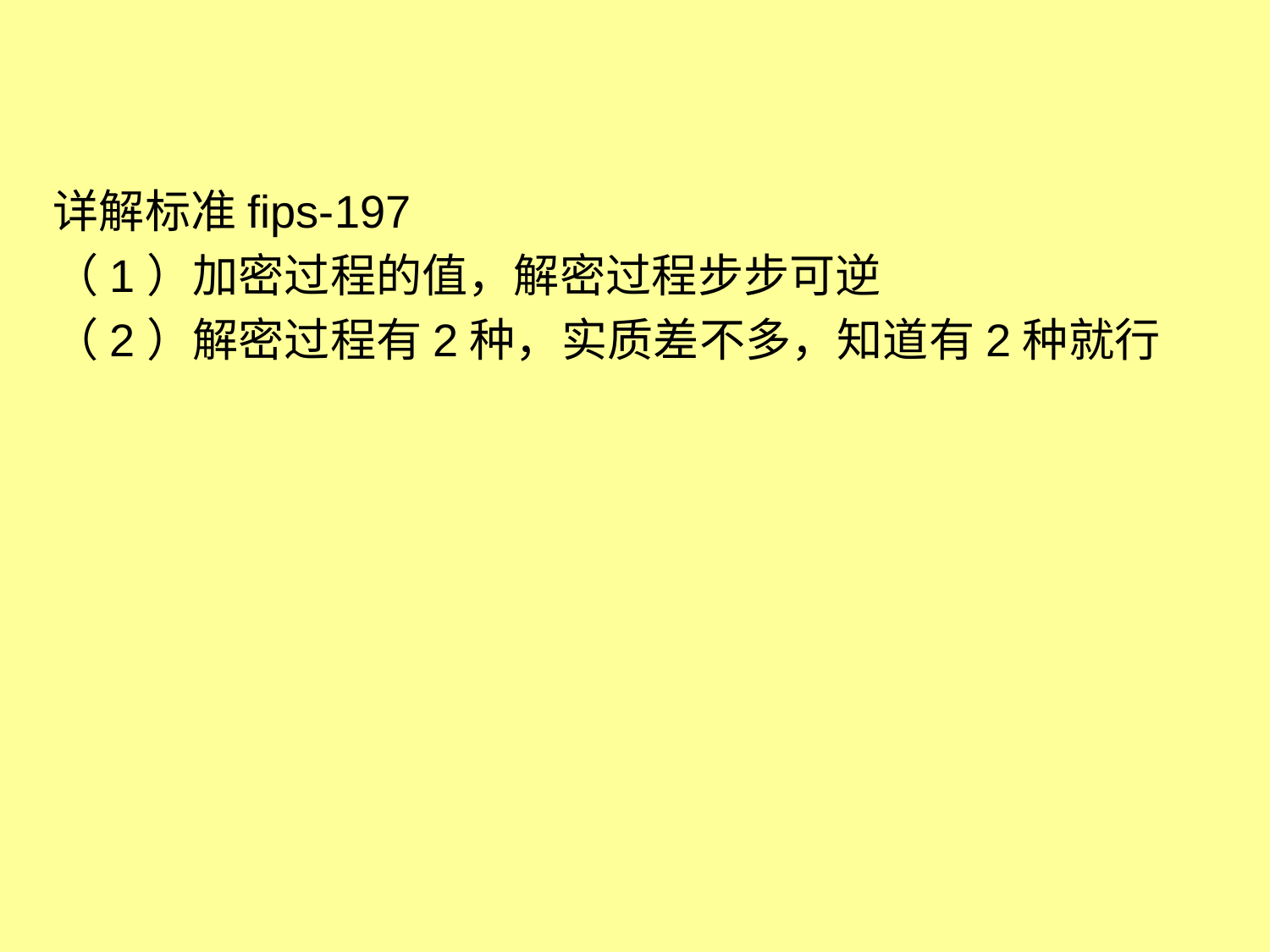

#
详解标准fips-197
（1）加密过程的值，解密过程步步可逆
（2）解密过程有2种，实质差不多，知道有2种就行